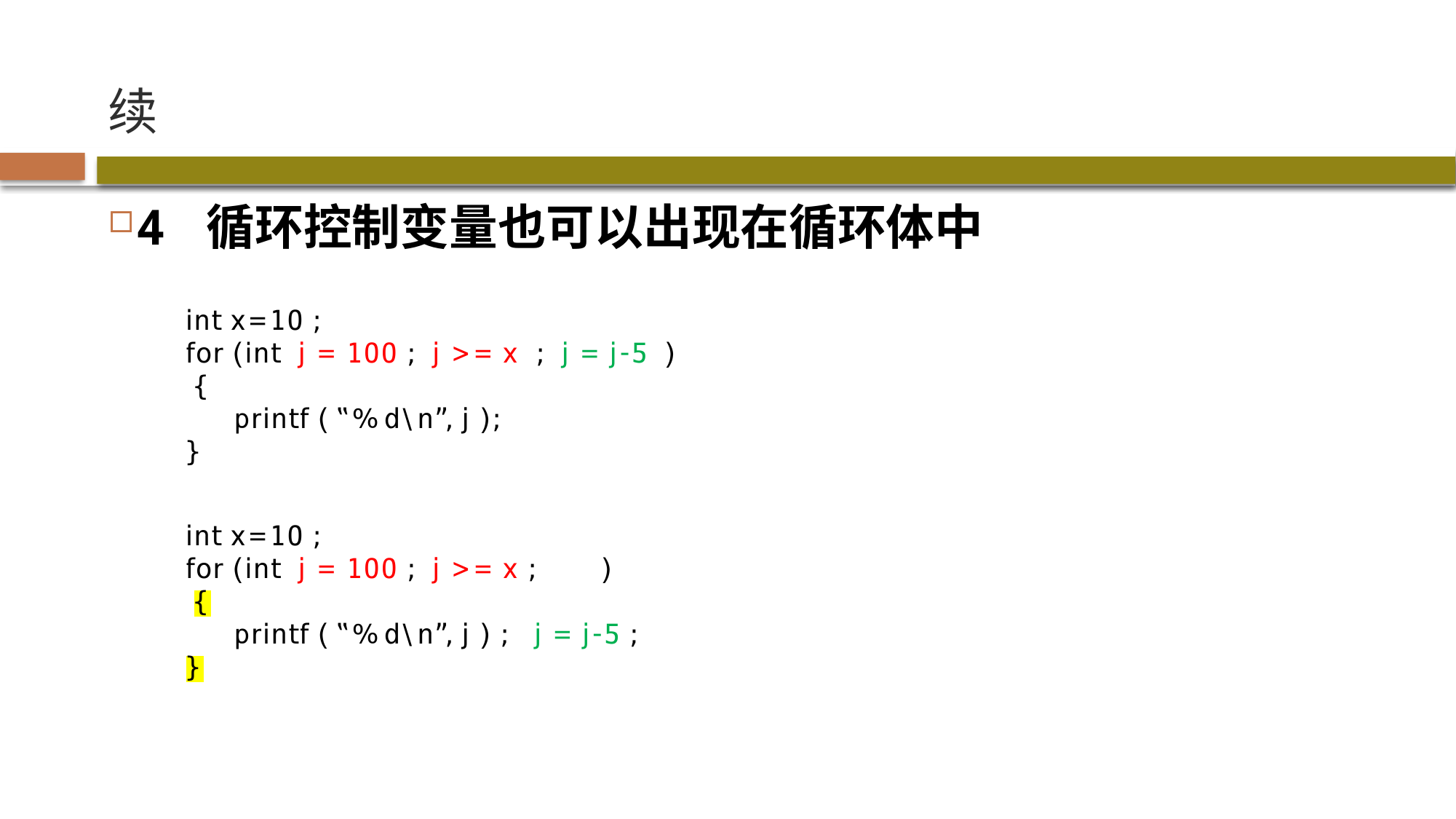

# 续
4 循环控制变量也可以出现在循环体中

int x=10 ;
for (int  j = 100 ;  j >= x  ;  j = j-5  )
 {
      printf ( “%d\n”, j );
}
int x=10 ;
for (int  j = 100 ;  j >= x ;        )
 {
      printf ( “%d\n”, j ) ;   j = j-5 ;
}